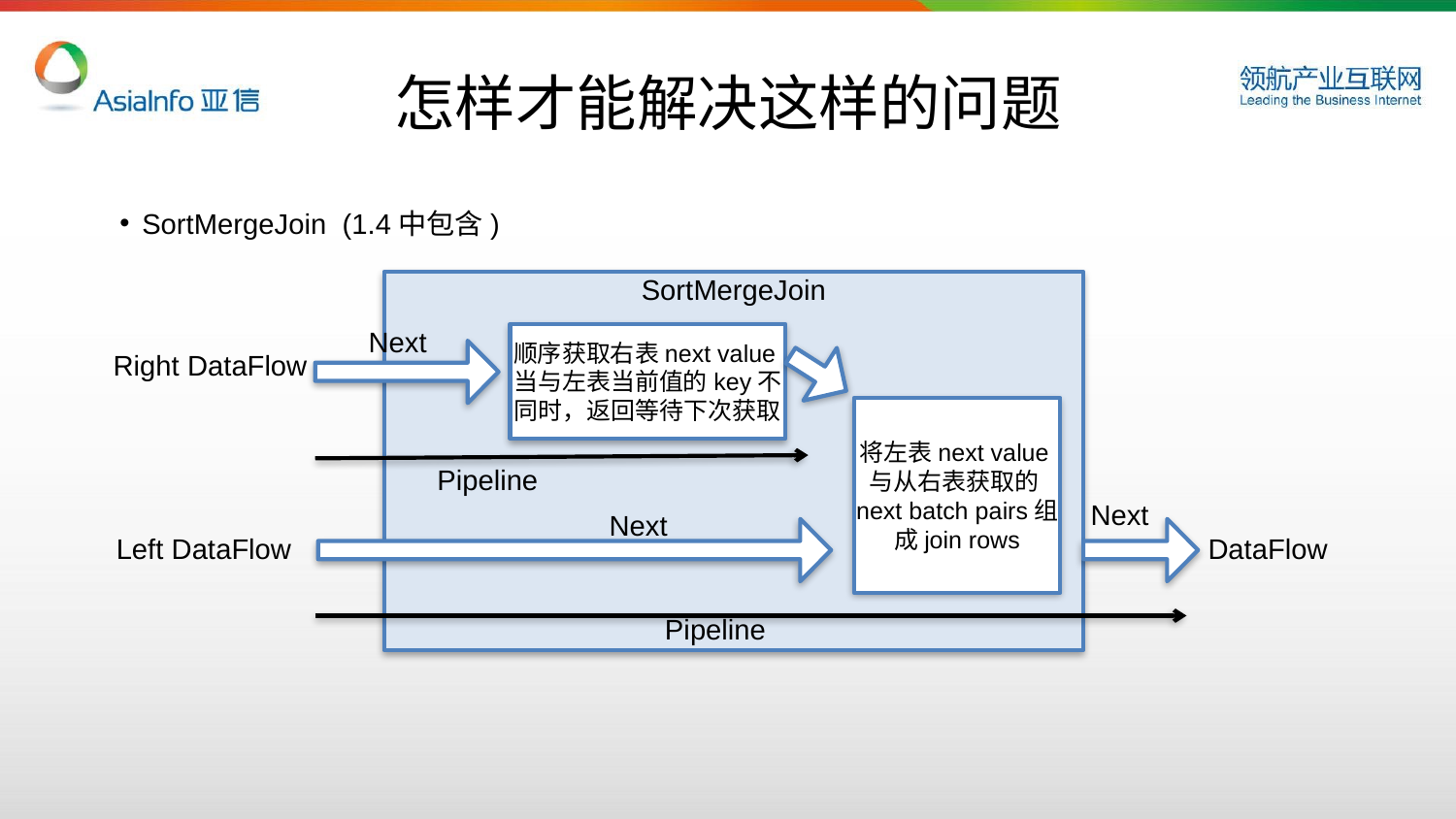

# 怎样才能解决这样的问题
SortMergeJoin  (1.4中包含)
SortMergeJoin
Next
顺序获取右表next value当与左表当前值的key不同时，返回等待下次获取
Right DataFlow

将左表next value与从右表获取的next batch pairs组成join rows
Pipeline
Next
Next

Left DataFlow
DataFlow
Pipeline